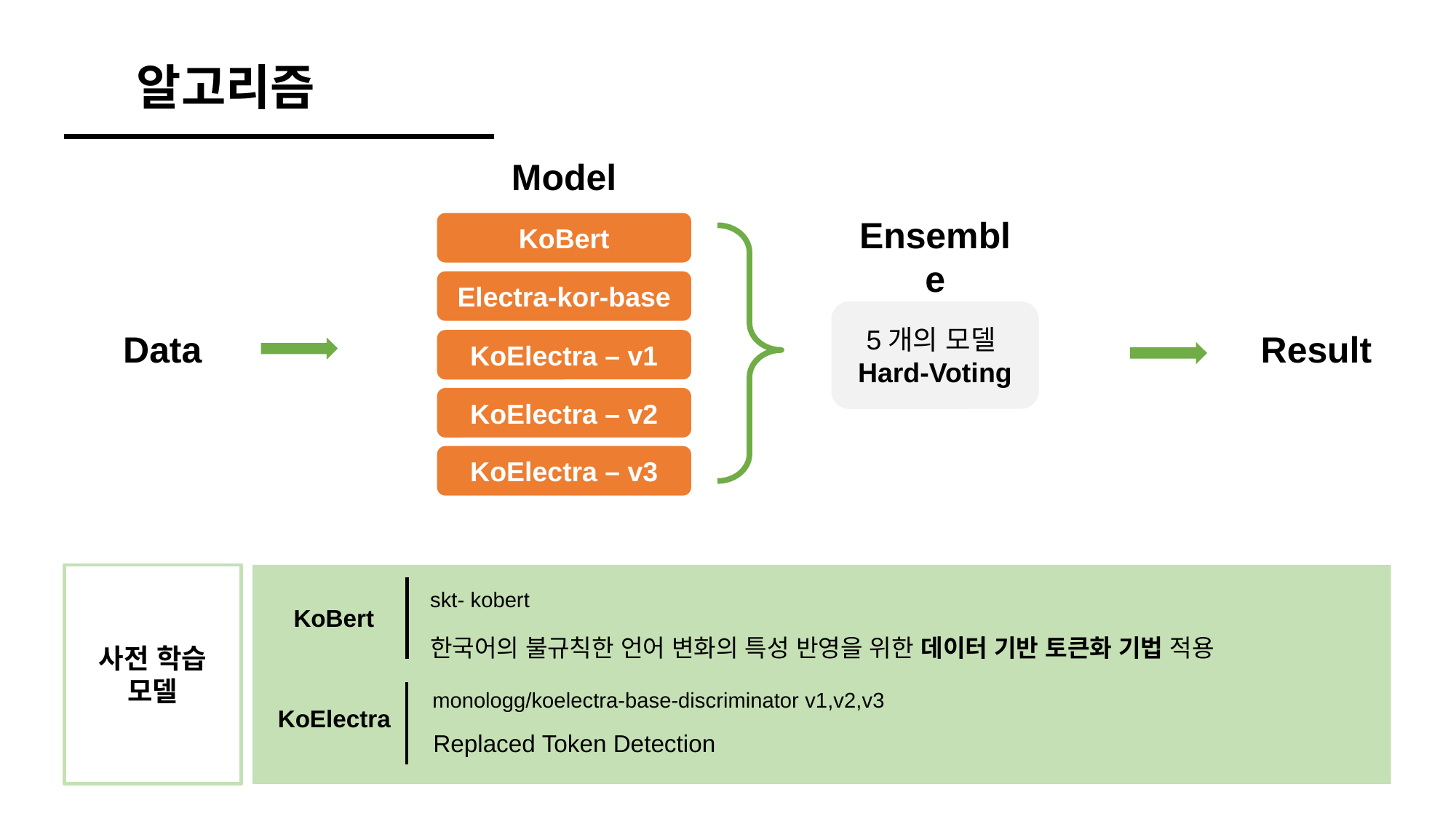

알고리즘
Model
Ensemble
KoBert

Electra-kor-base
5개의 모델
Hard-Voting
Data
Result
KoElectra – v1

KoElectra – v2
KoElectra – v3
사전 학습
모델

skt- kobert
KoBert
한국어의 불규칙한 언어 변화의 특성 반영을 위한 데이터 기반 토큰화 기법 적용

monologg/koelectra-base-discriminator v1,v2,v3
KoElectra
Replaced Token Detection